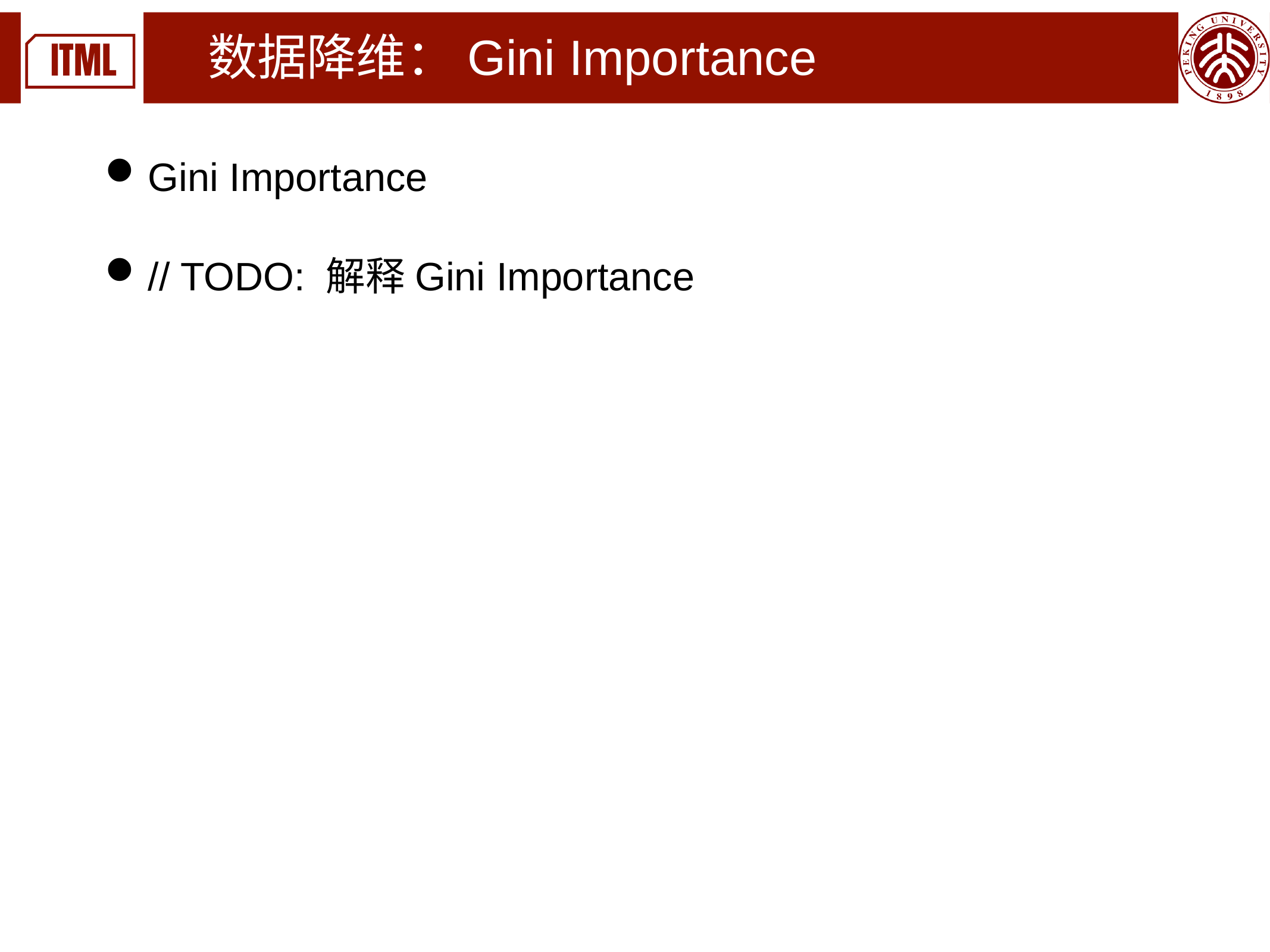

# 数据降维：Gini Importance
Gini Importance
// TODO: 解释Gini Importance